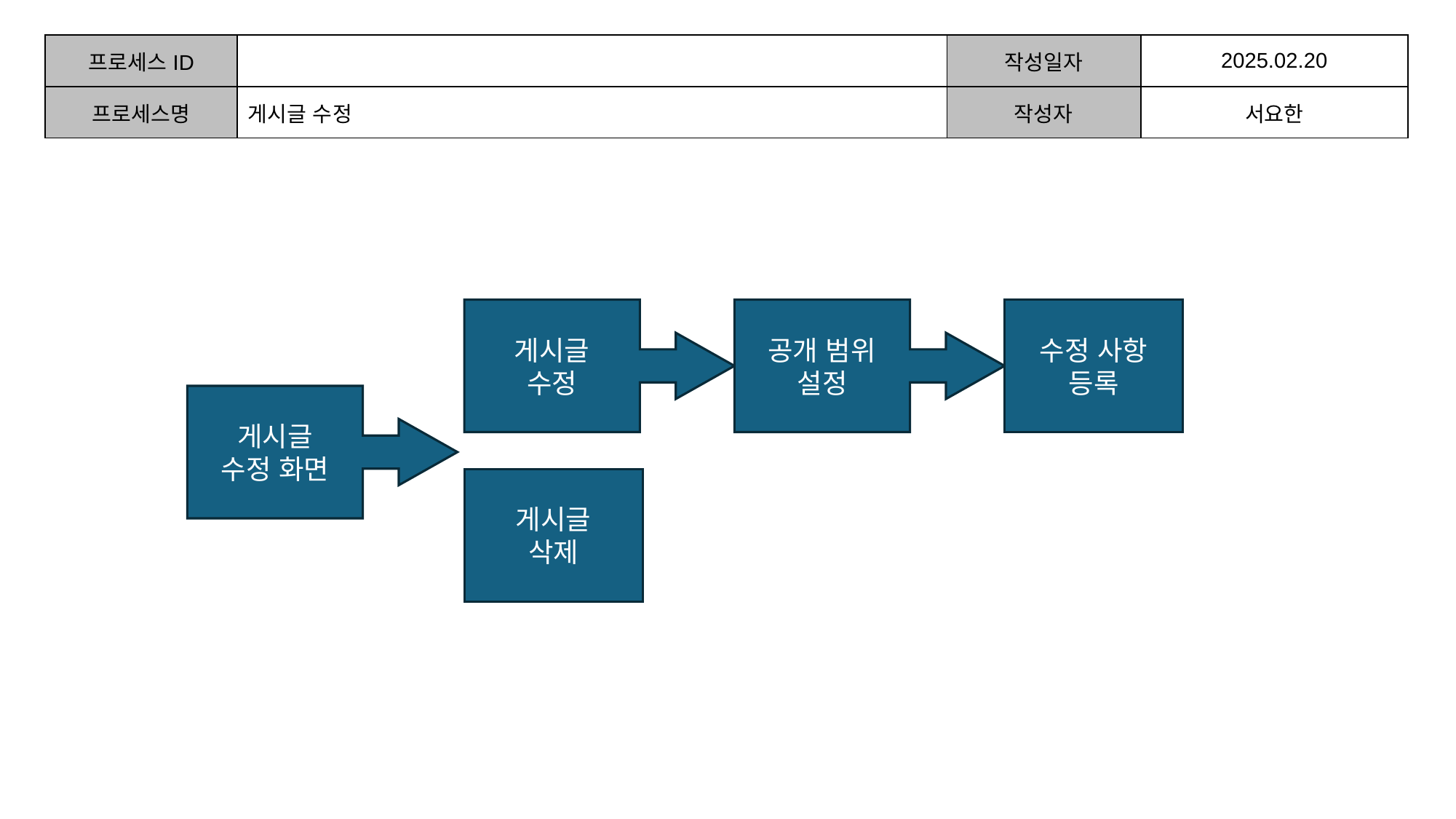

| 프로세스ID |  | 작성일자 | 2025.02.20 |
| --- | --- | --- | --- |
| 프로세스명 | 게시글 수정 | 작성자 | 서요한 |
|  |  |  |  |
게시글
수정
공개 범위
설정
수정 사항
등록
게시글
수정 화면
게시글
삭제